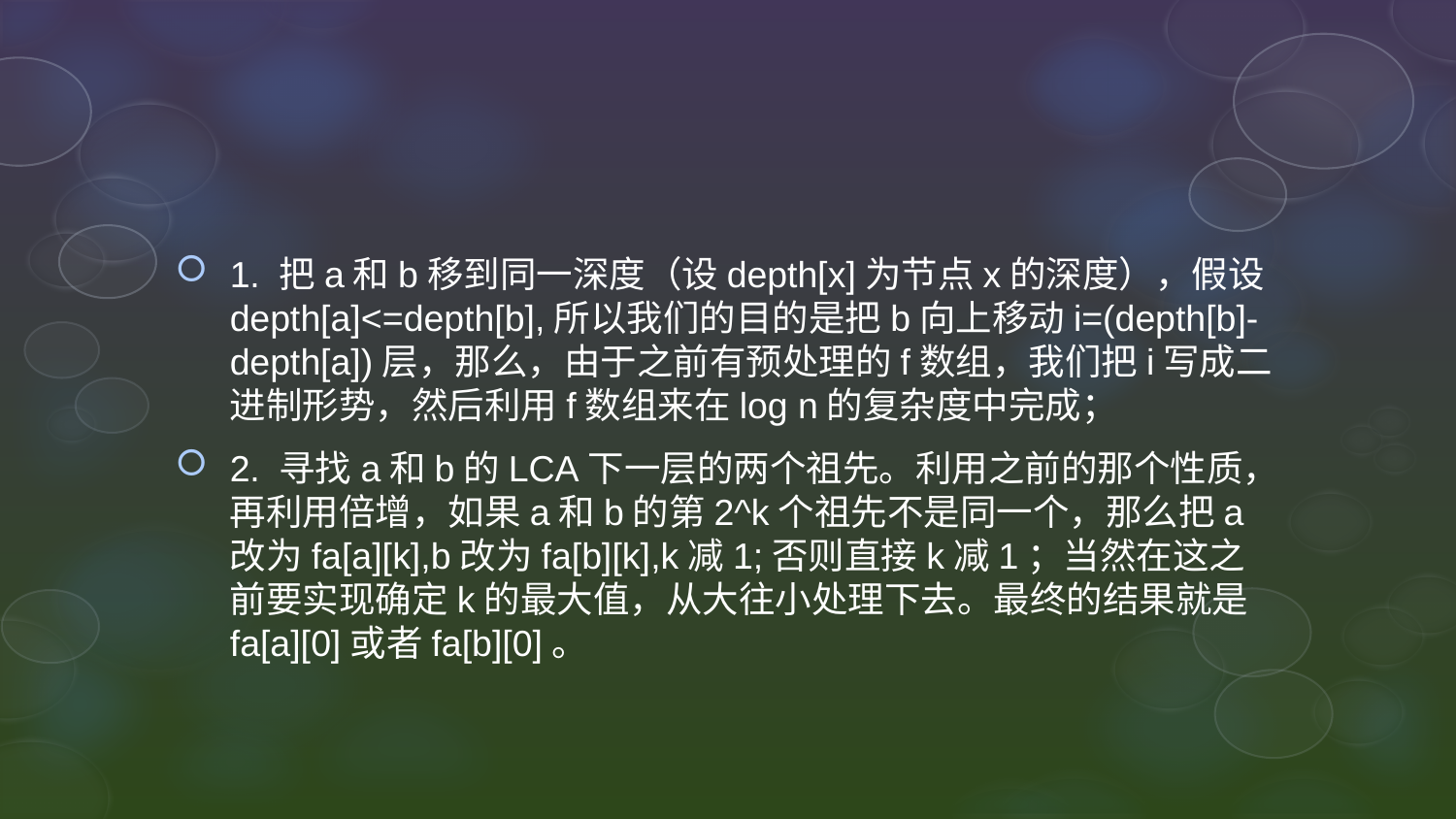

#
1. 把a和b移到同一深度（设depth[x]为节点x的深度），假设depth[a]<=depth[b],所以我们的目的是把b向上移动i=(depth[b]-depth[a])层，那么，由于之前有预处理的f数组，我们把i写成二进制形势，然后利用f数组来在log n的复杂度中完成；
2. 寻找a和b的LCA下一层的两个祖先。利用之前的那个性质，再利用倍增，如果a和b的第2^k个祖先不是同一个，那么把a改为fa[a][k],b改为fa[b][k],k减1;否则直接k减1；当然在这之前要实现确定k的最大值，从大往小处理下去。最终的结果就是fa[a][0]或者fa[b][0]。